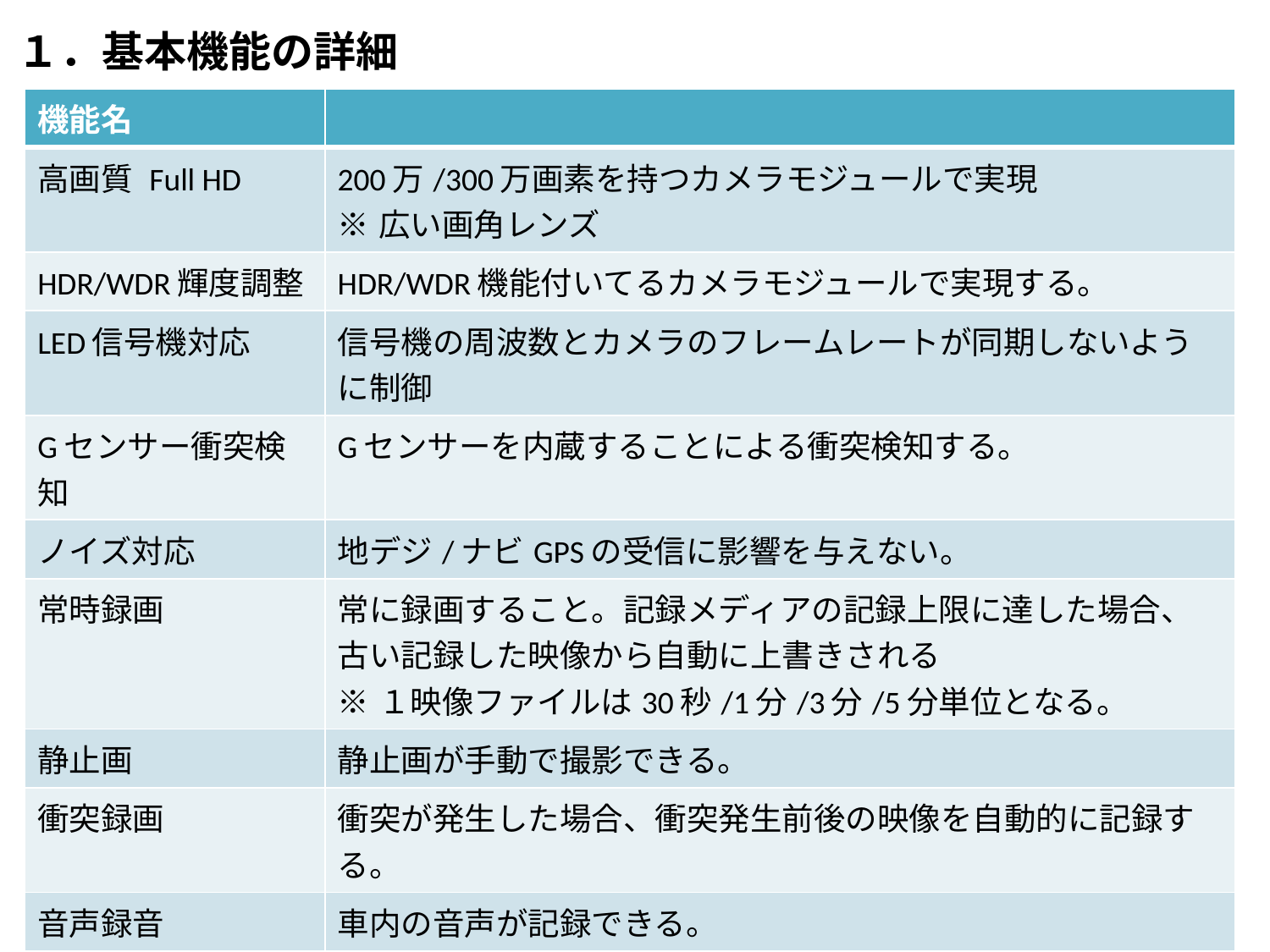

# １．基本機能の詳細
| 機能名 |  |
| --- | --- |
| 高画質 Full HD | 200万/300万画素を持つカメラモジュールで実現 ※広い画角レンズ |
| HDR/WDR輝度調整 | HDR/WDR機能付いてるカメラモジュールで実現する。 |
| LED信号機対応 | 信号機の周波数とカメラのフレームレートが同期しないように制御 |
| Gセンサー衝突検知 | Gセンサーを内蔵することによる衝突検知する。 |
| ノイズ対応 | 地デジ/ナビGPSの受信に影響を与えない。 |
| 常時録画 | 常に録画すること。記録メディアの記録上限に達した場合、古い記録した映像から自動に上書きされる ※１映像ファイルは30秒/1分/3分/5分単位となる。 |
| 静止画 | 静止画が手動で撮影できる。 |
| 衝突録画 | 衝突が発生した場合、衝突発生前後の映像を自動的に記録する。 |
| 音声録音 | 車内の音声が記録できる。 |
| 駐車監視 | 駐車しているうちに録画できる。 |
| 録画再生(本体/PC) | 本体液晶画面での再生とPCに専用ソフトで再生できる。 |